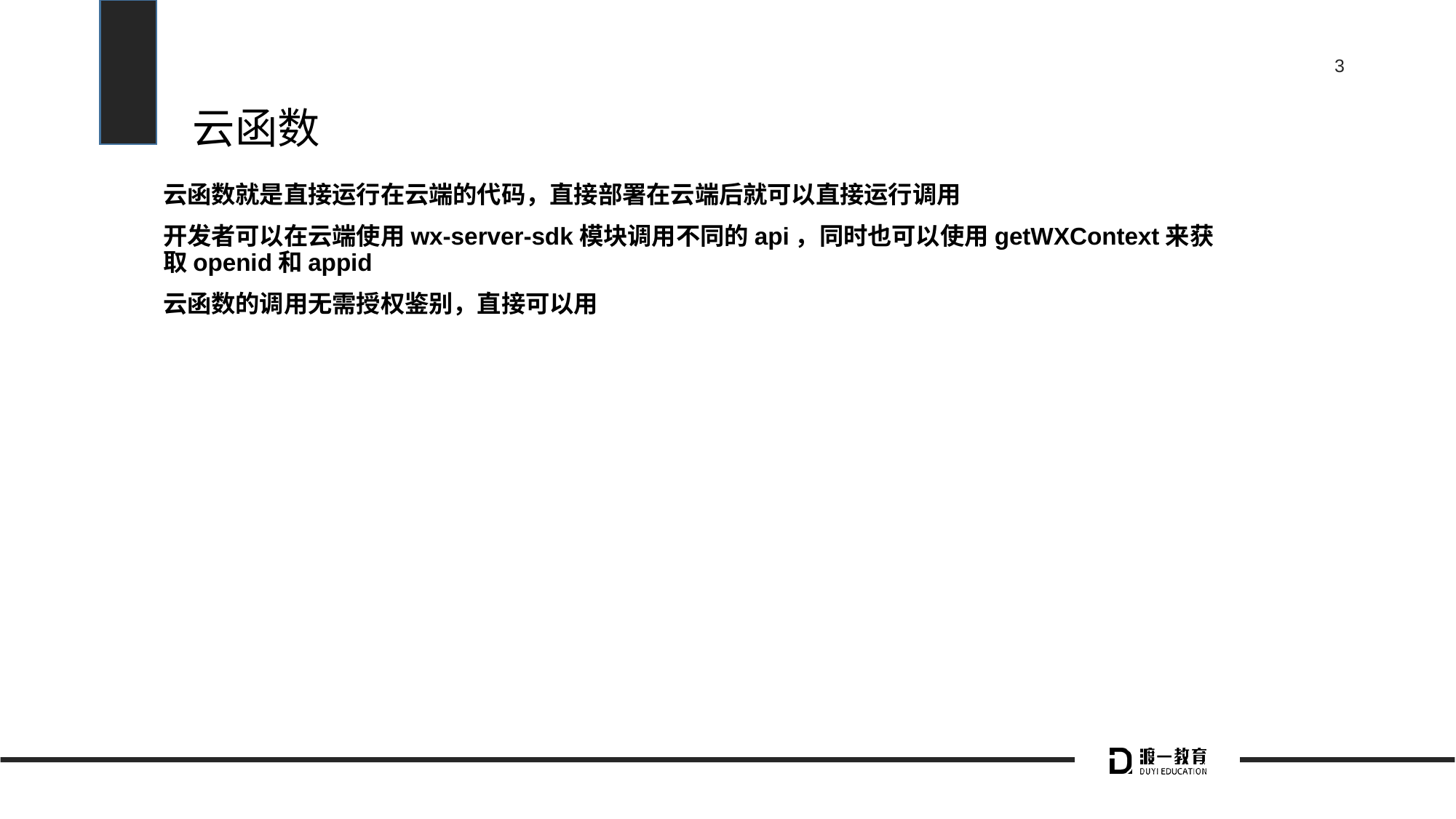

# 云函数
云函数就是直接运行在云端的代码，直接部署在云端后就可以直接运行调用
开发者可以在云端使用wx-server-sdk模块调用不同的api，同时也可以使用getWXContext来获取openid和appid
云函数的调用无需授权鉴别，直接可以用